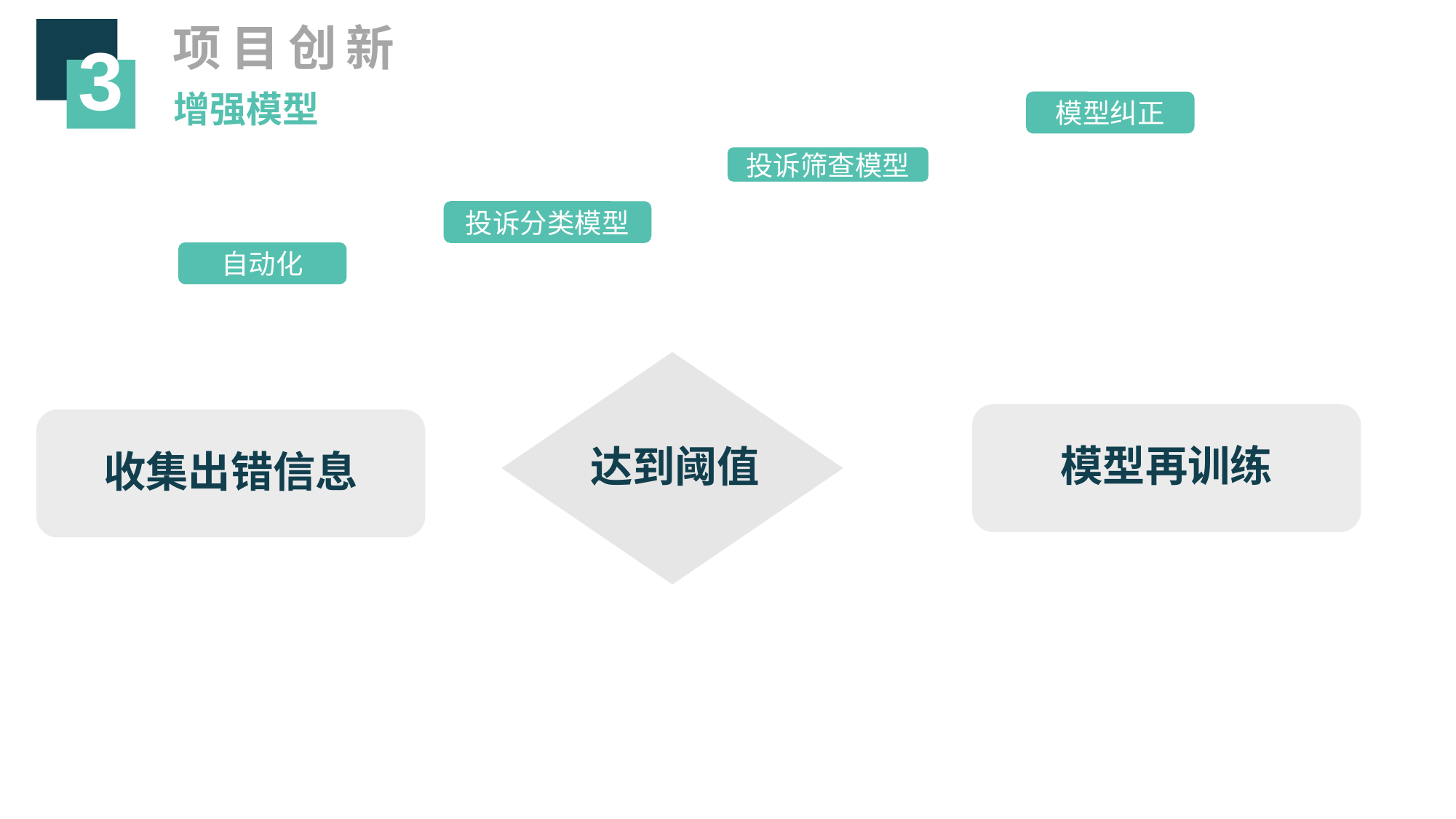

项目创新

3
增强模型
模型纠正
投诉筛查模型
投诉分类模型
自动化

模型再训练

收集出错信息
达到阈值